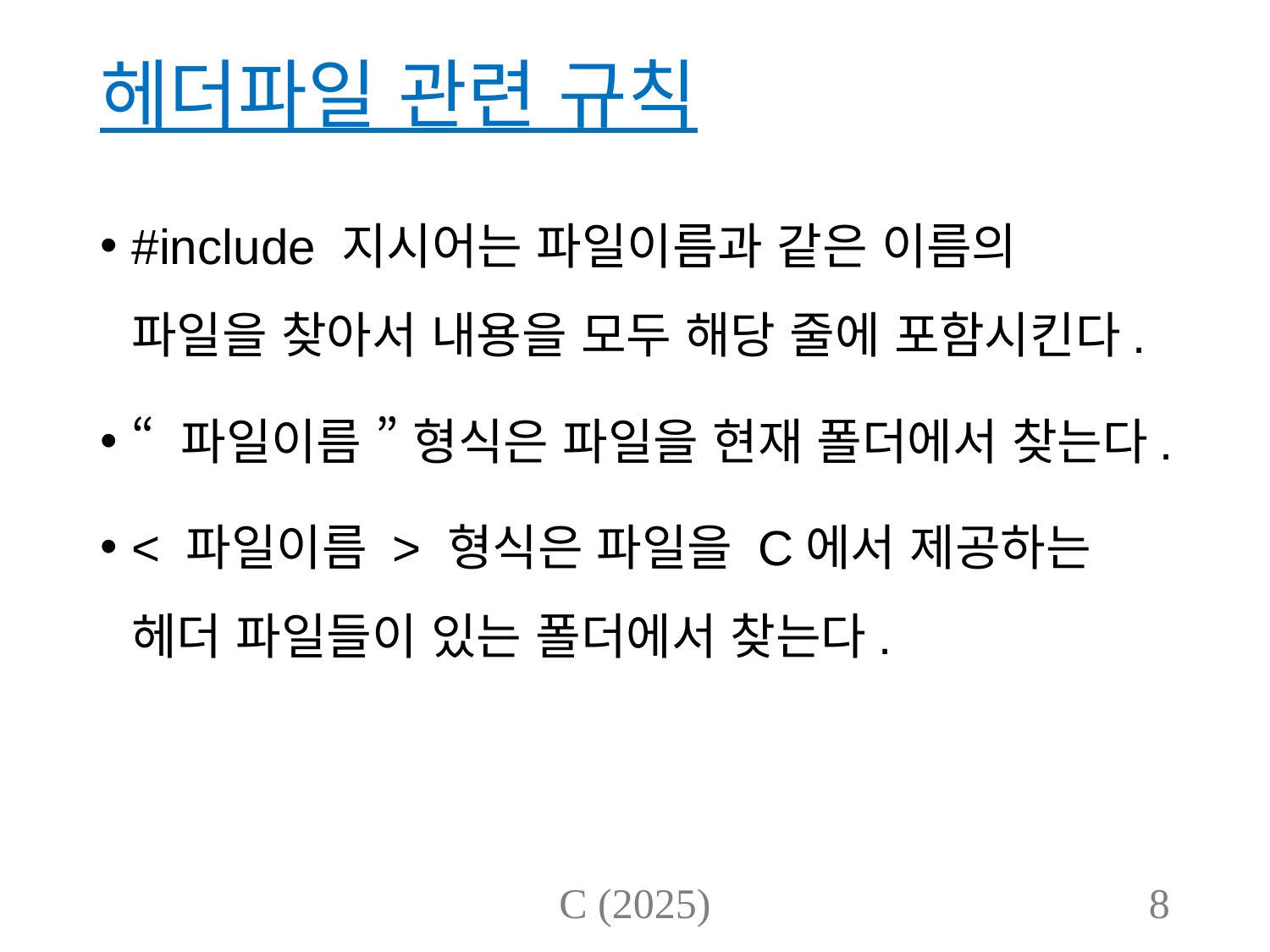

# 헤더파일 관련 규칙
#include 지시어는 파일이름과 같은 이름의 파일을 찾아서 내용을 모두 해당 줄에 포함시킨다.
“ 파일이름 ” 형식은 파일을 현재 폴더에서 찾는다.
< 파일이름 > 형식은 파일을 C에서 제공하는 헤더 파일들이 있는 폴더에서 찾는다.
C (2025)
8